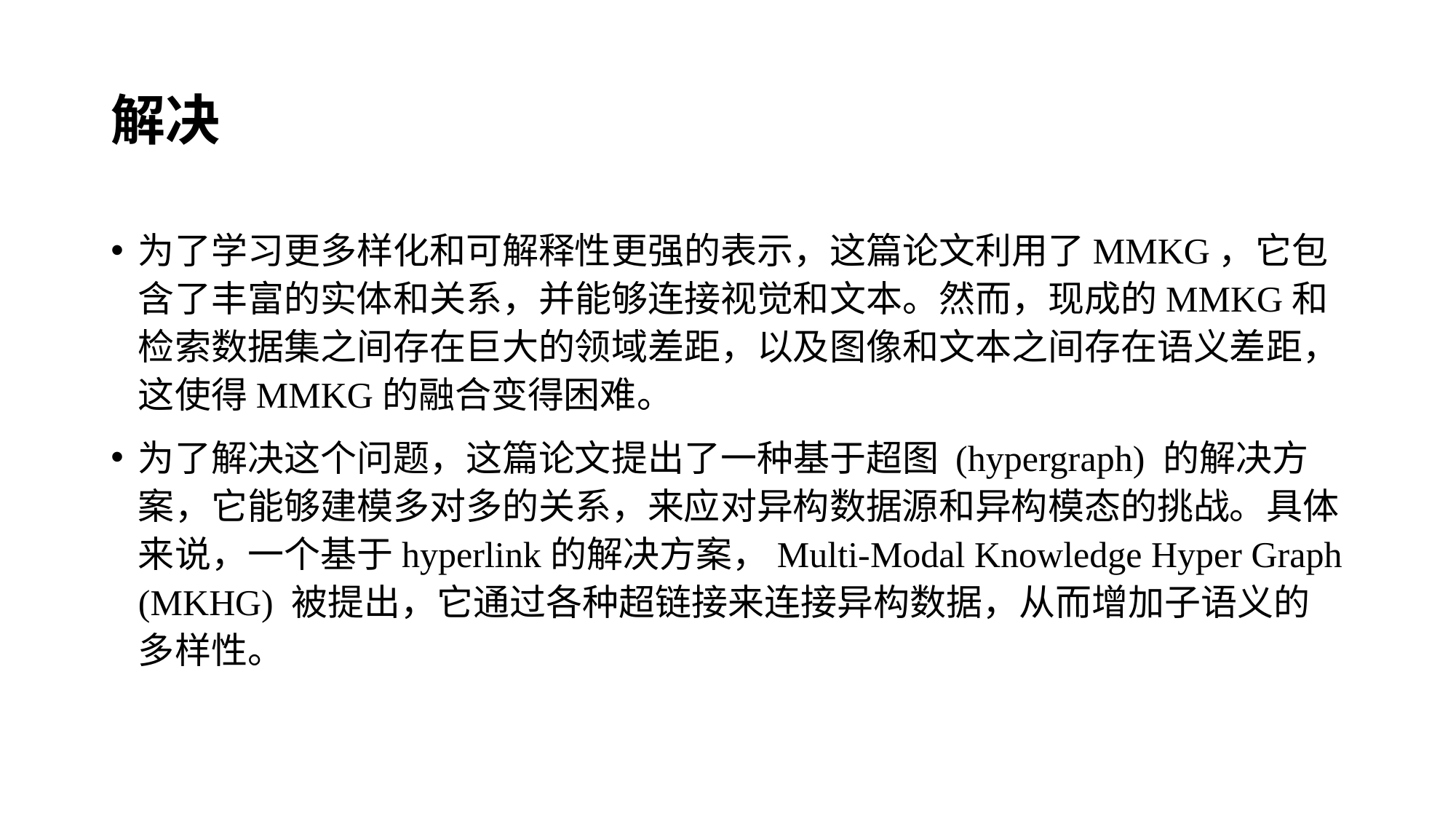

# 解决
为了学习更多样化和可解释性更强的表示，这篇论文利用了MMKG，它包含了丰富的实体和关系，并能够连接视觉和文本。然而，现成的MMKG和检索数据集之间存在巨大的领域差距，以及图像和文本之间存在语义差距，这使得MMKG的融合变得困难。
为了解决这个问题，这篇论文提出了一种基于超图 (hypergraph) 的解决方案，它能够建模多对多的关系，来应对异构数据源和异构模态的挑战。具体来说，一个基于hyperlink的解决方案，Multi-Modal Knowledge Hyper Graph (MKHG) 被提出，它通过各种超链接来连接异构数据，从而增加子语义的多样性。